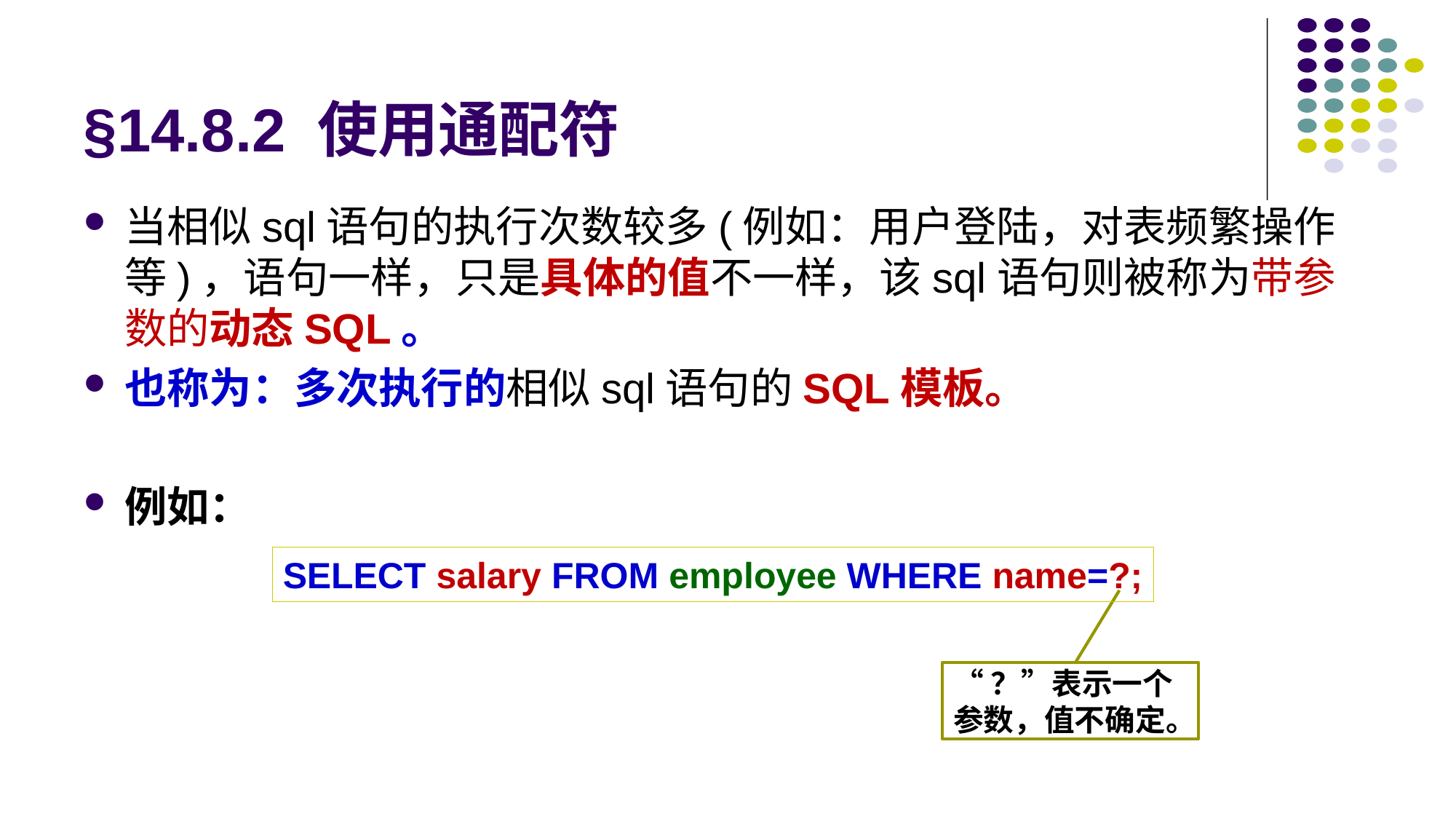

# §14.8.2 使用通配符
当相似sql语句的执行次数较多(例如：用户登陆，对表频繁操作等)，语句一样，只是具体的值不一样，该sql语句则被称为带参数的动态SQL。
也称为：多次执行的相似sql语句的SQL模板。

例如：

SELECT salary FROM employee WHERE name=?;
“？”表示一个参数，值不确定。
51